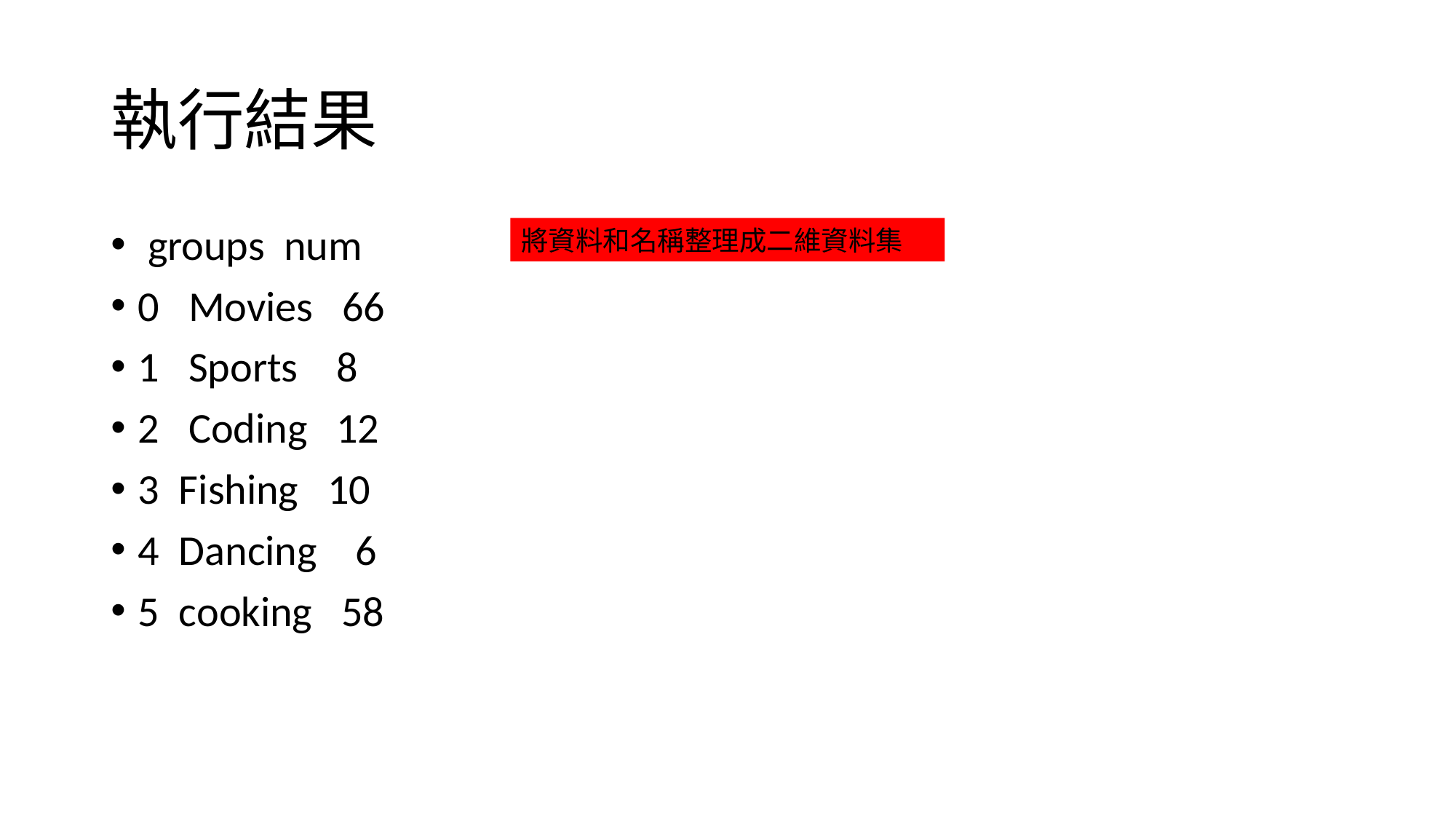

# 執行結果
 groups  num
0   Movies   66
1   Sports    8
2   Coding   12
3  Fishing   10
4  Dancing    6
5  cooking   58
將資料和名稱整理成二維資料集